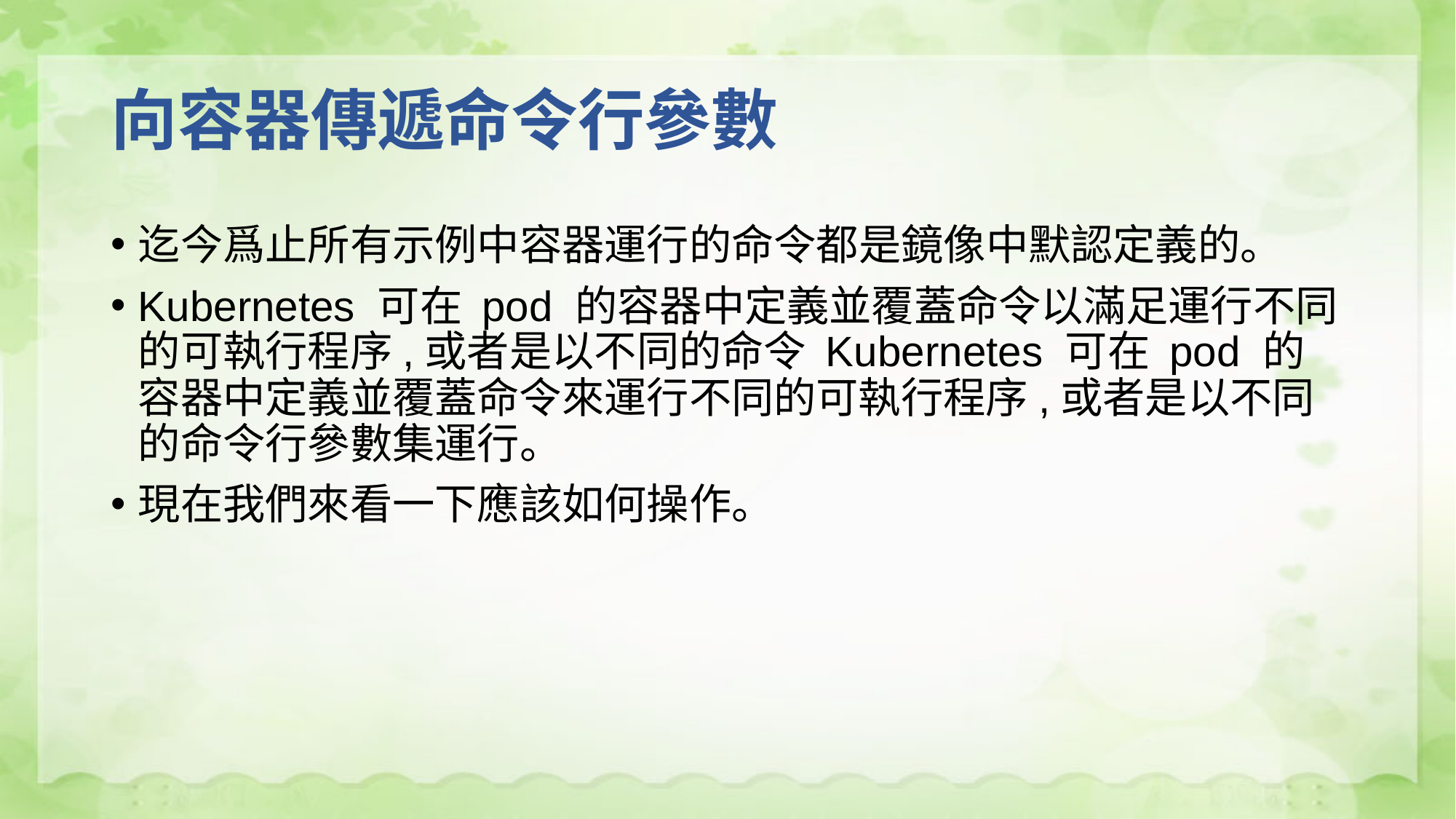

# 向容器傳遞命令行參數
迄今爲止所有示例中容器運行的命令都是鏡像中默認定義的。
Kubernetes 可在 pod 的容器中定義並覆蓋命令以滿足運行不同的可執行程序,或者是以不同的命令 Kubernetes 可在 pod 的容器中定義並覆蓋命令來運行不同的可執行程序,或者是以不同的命令行參數集運行。
現在我們來看一下應該如何操作。